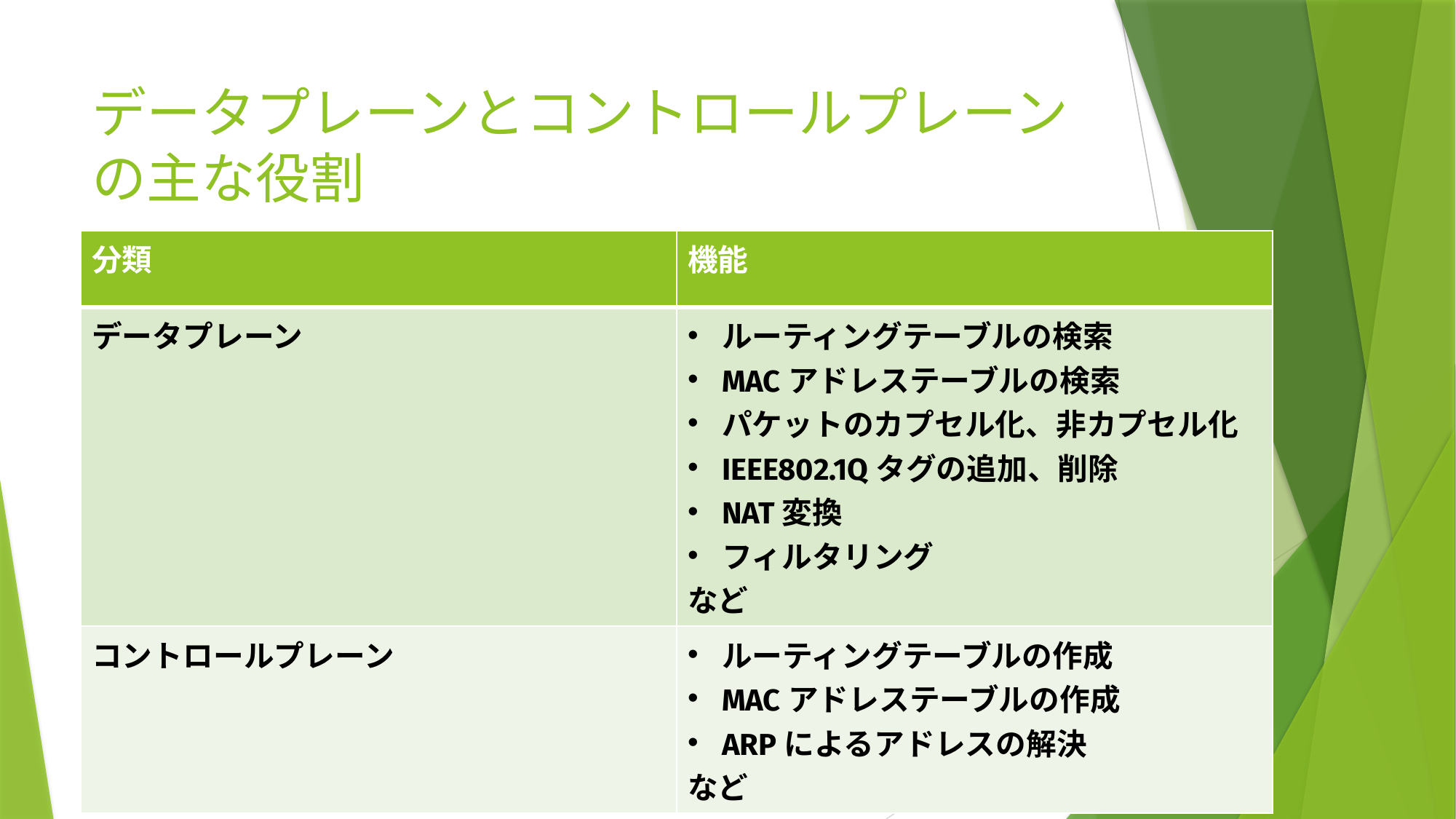

# データプレーンとコントロールプレーンの主な役割
| 分類 | 機能 |
| --- | --- |
| データプレーン | ルーティングテーブルの検索 MACアドレステーブルの検索 パケットのカプセル化、非カプセル化 IEEE802.1Qタグの追加、削除 NAT変換 フィルタリング など |
| コントロールプレーン | ルーティングテーブルの作成 MACアドレステーブルの作成 ARPによるアドレスの解決 など |